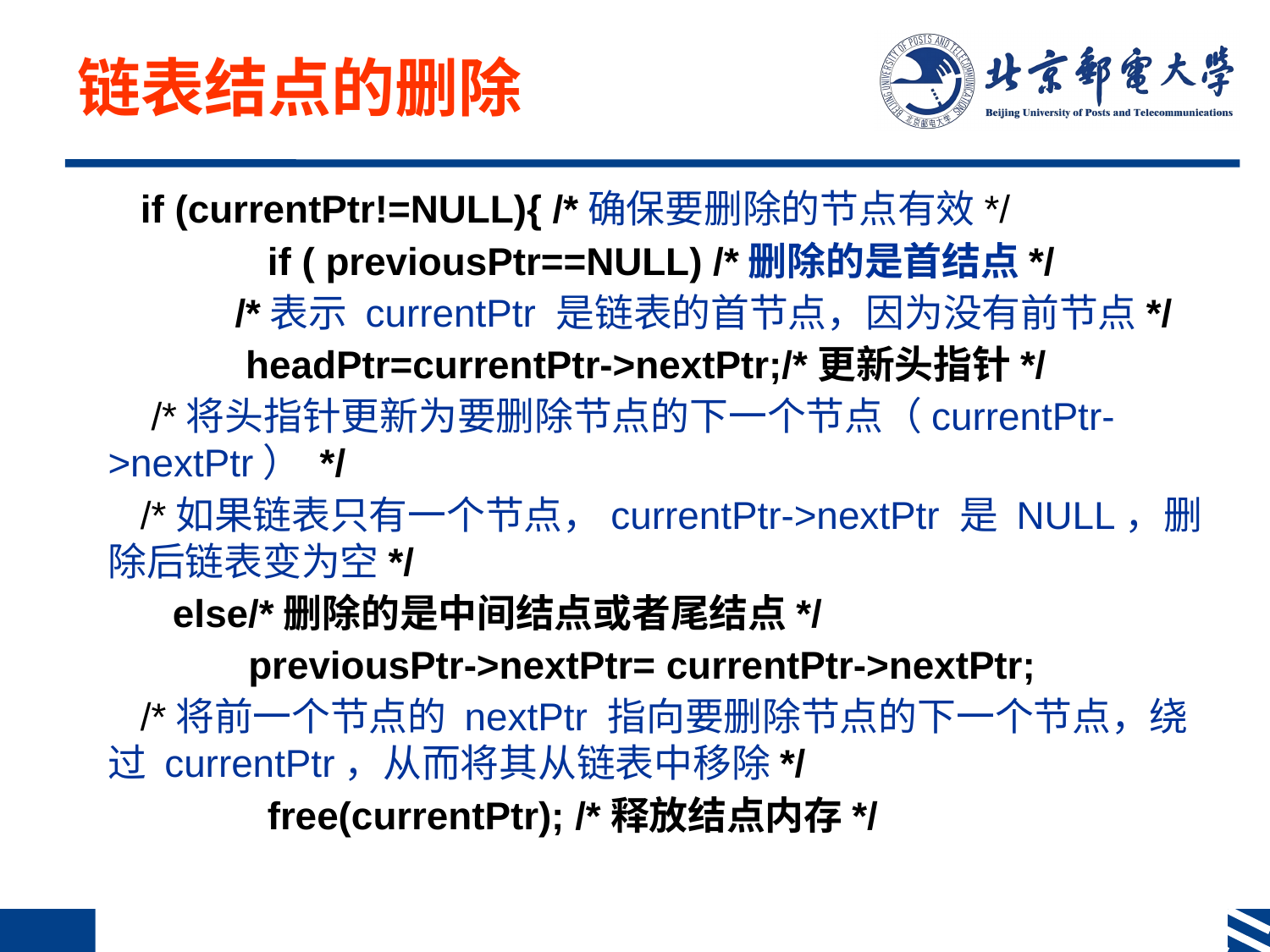

链表结点的删除
   if (currentPtr!=NULL){ /*确保要删除的节点有效*/
    	   if ( previousPtr==NULL) /*删除的是首结点*/
	/*表示 currentPtr 是链表的首节点，因为没有前节点*/
        	 headPtr=currentPtr->nextPtr;/*更新头指针*/
    /*将头指针更新为要删除节点的下一个节点（currentPtr->nextPtr） */
   /*如果链表只有一个节点，currentPtr->nextPtr 是 NULL，删除后链表变为空*/
      else/*删除的是中间结点或者尾结点*/
             previousPtr->nextPtr= currentPtr->nextPtr;
   /*将前一个节点的 nextPtr 指向要删除节点的下一个节点，绕过 currentPtr，从而将其从链表中移除*/
 	   free(currentPtr); /*释放结点内存*/
12